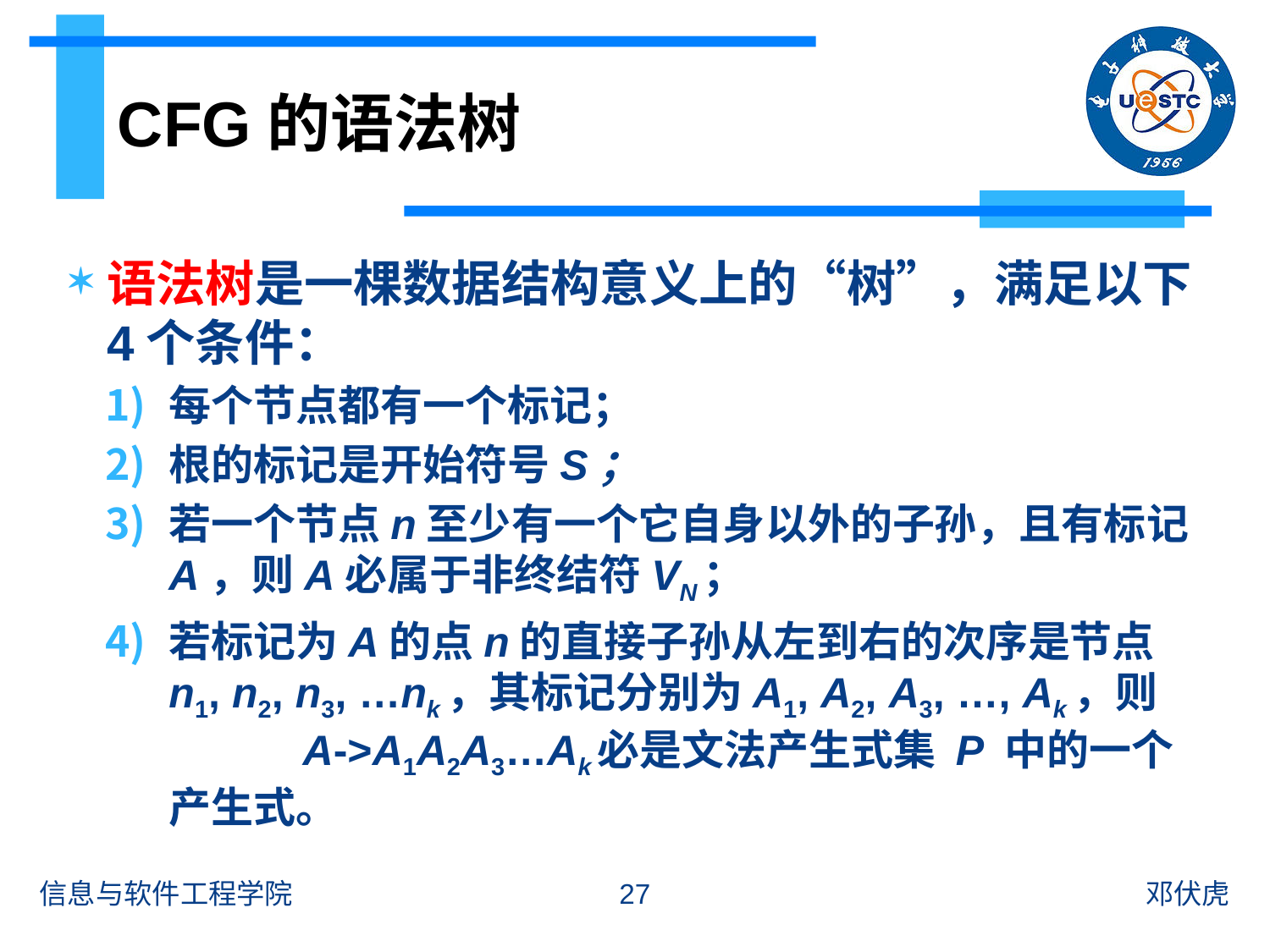

# CFG的语法树
语法树是一棵数据结构意义上的“树”，满足以下4个条件：
每个节点都有一个标记；
根的标记是开始符号S；
若一个节点n至少有一个它自身以外的子孙，且有标记A，则A必属于非终结符VN；
若标记为A的点n的直接子孙从左到右的次序是节点n1, n2, n3, …nk，其标记分别为A1, A2, A3, …, Ak，则                  A->A1A2A3…Ak必是文法产生式集 P 中的一个产生式。
27
信息与软件工程学院
邓伏虎